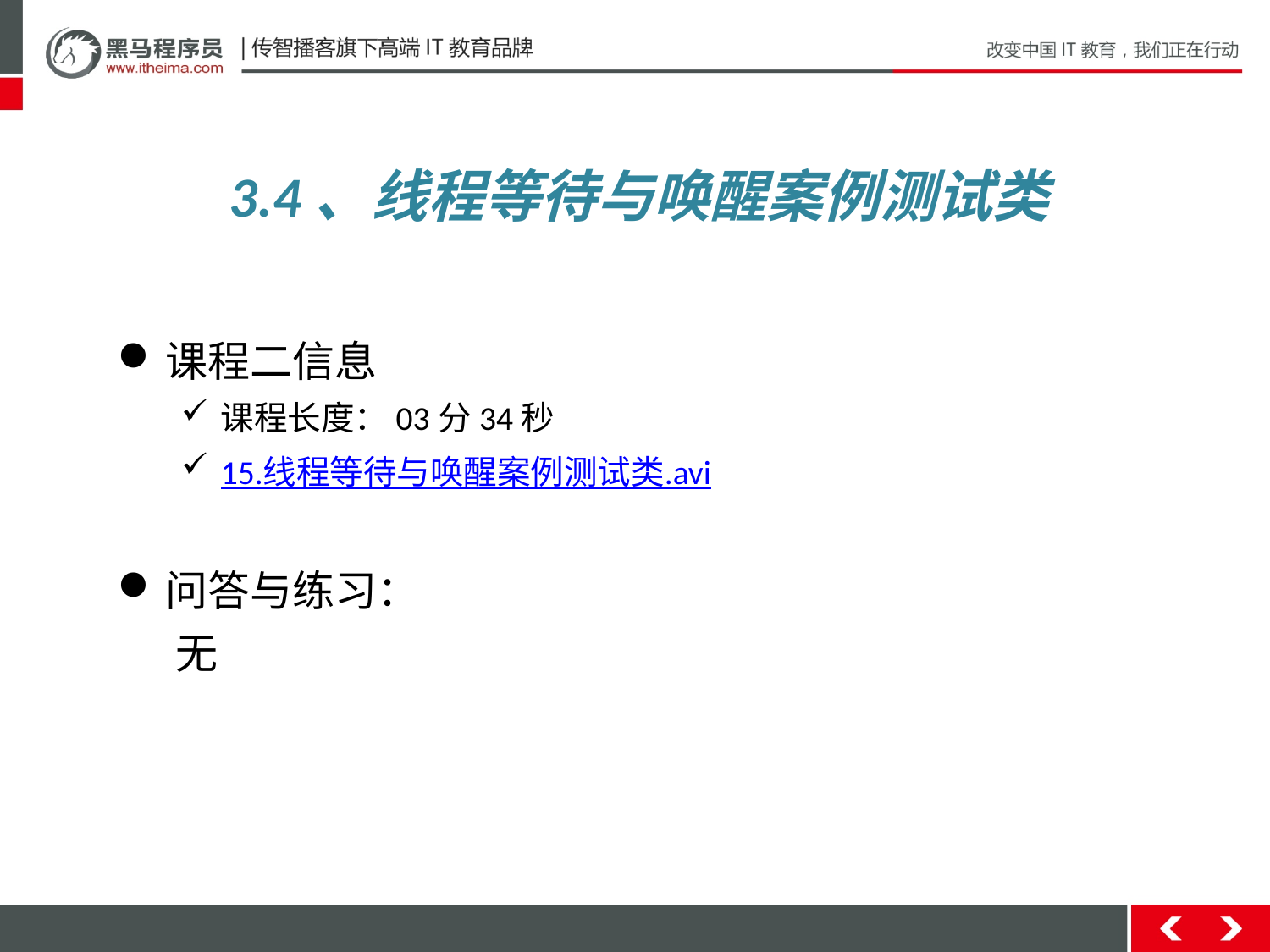

3.4、线程等待与唤醒案例测试类

课程二信息
课程长度：03分34秒
15.线程等待与唤醒案例测试类.avi

问答与练习：
     无